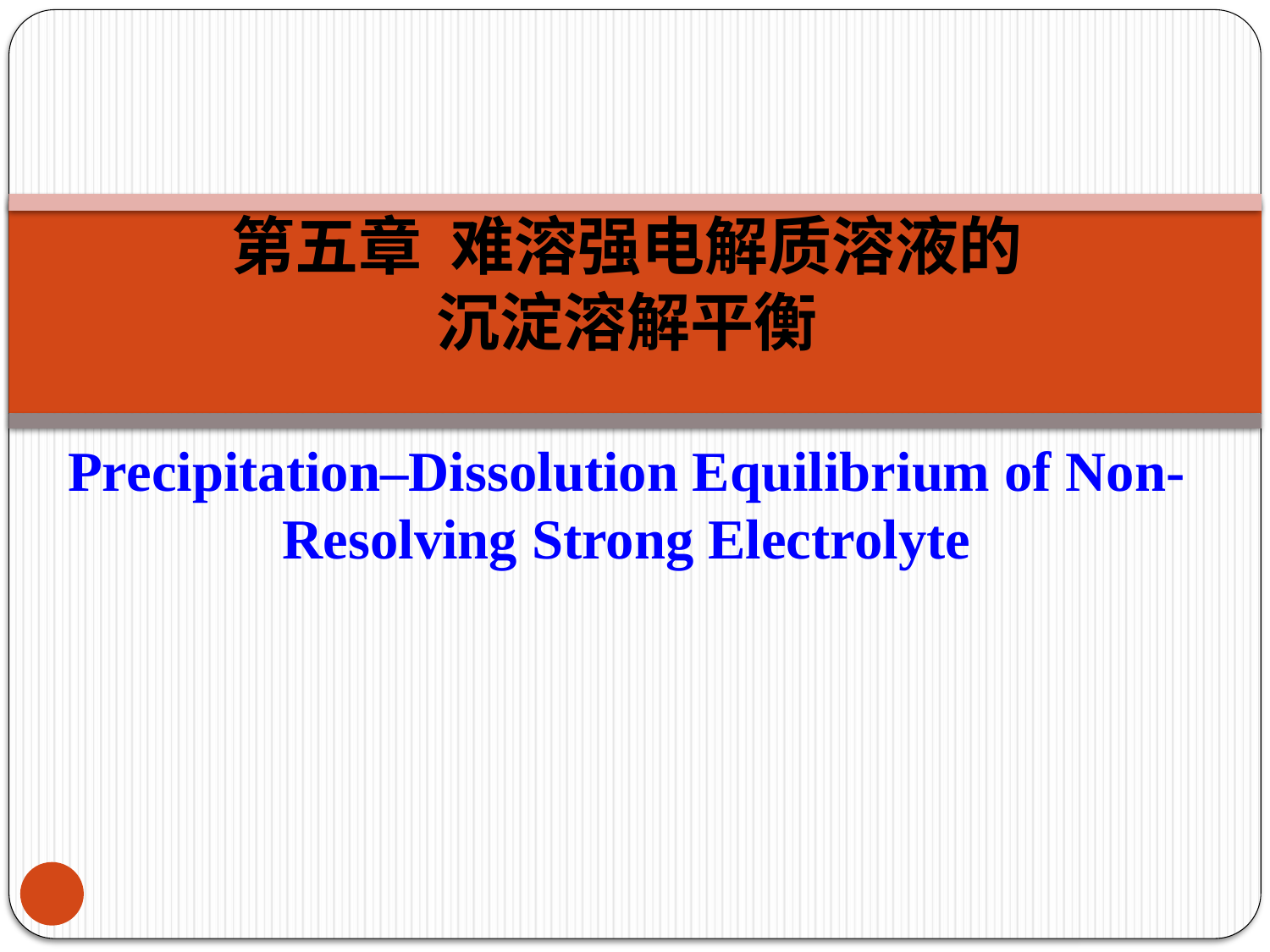

第五章  难溶强电解质溶液的
沉淀溶解平衡
Precipitation–Dissolution Equilibrium of Non-Resolving Strong Electrolyte

39